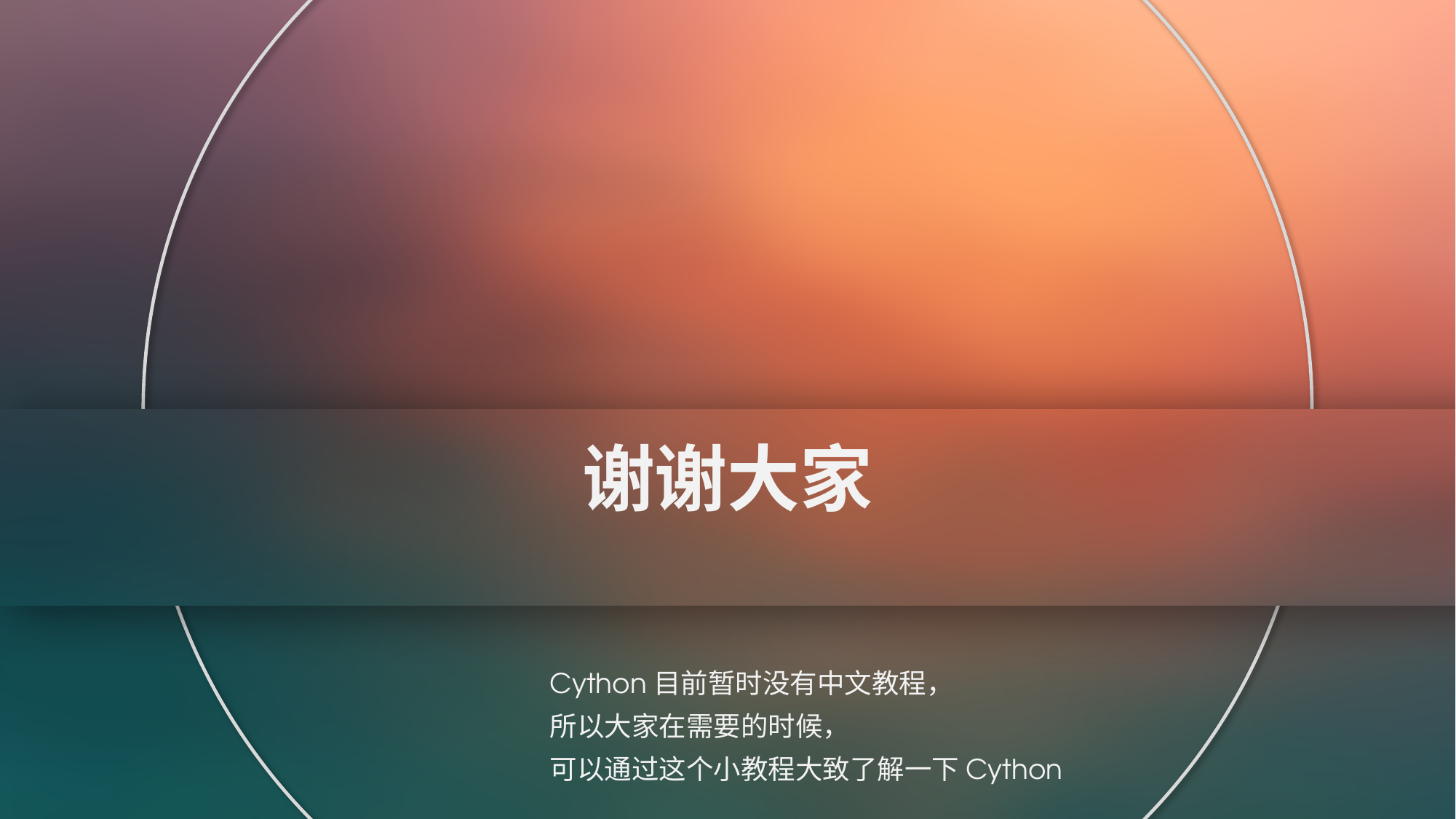

谢谢大家
Cython目前暂时没有中文教程，
所以大家在需要的时候，
可以通过这个小教程大致了解一下Cython